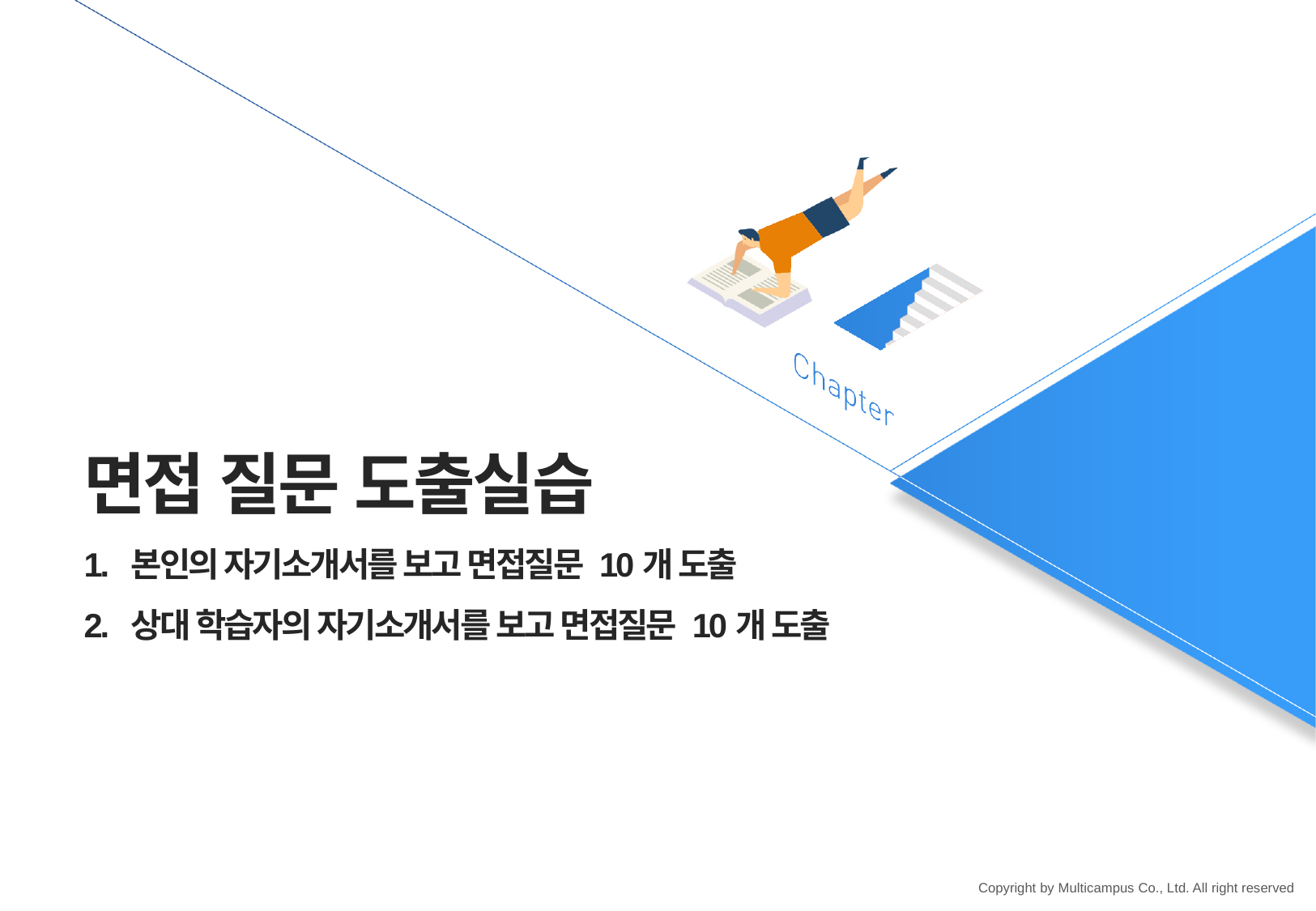

면접 질문 도출실습
1.  본인의 자기소개서를 보고 면접질문 10개 도출
2.  상대 학습자의 자기소개서를 보고 면접질문 10개 도출